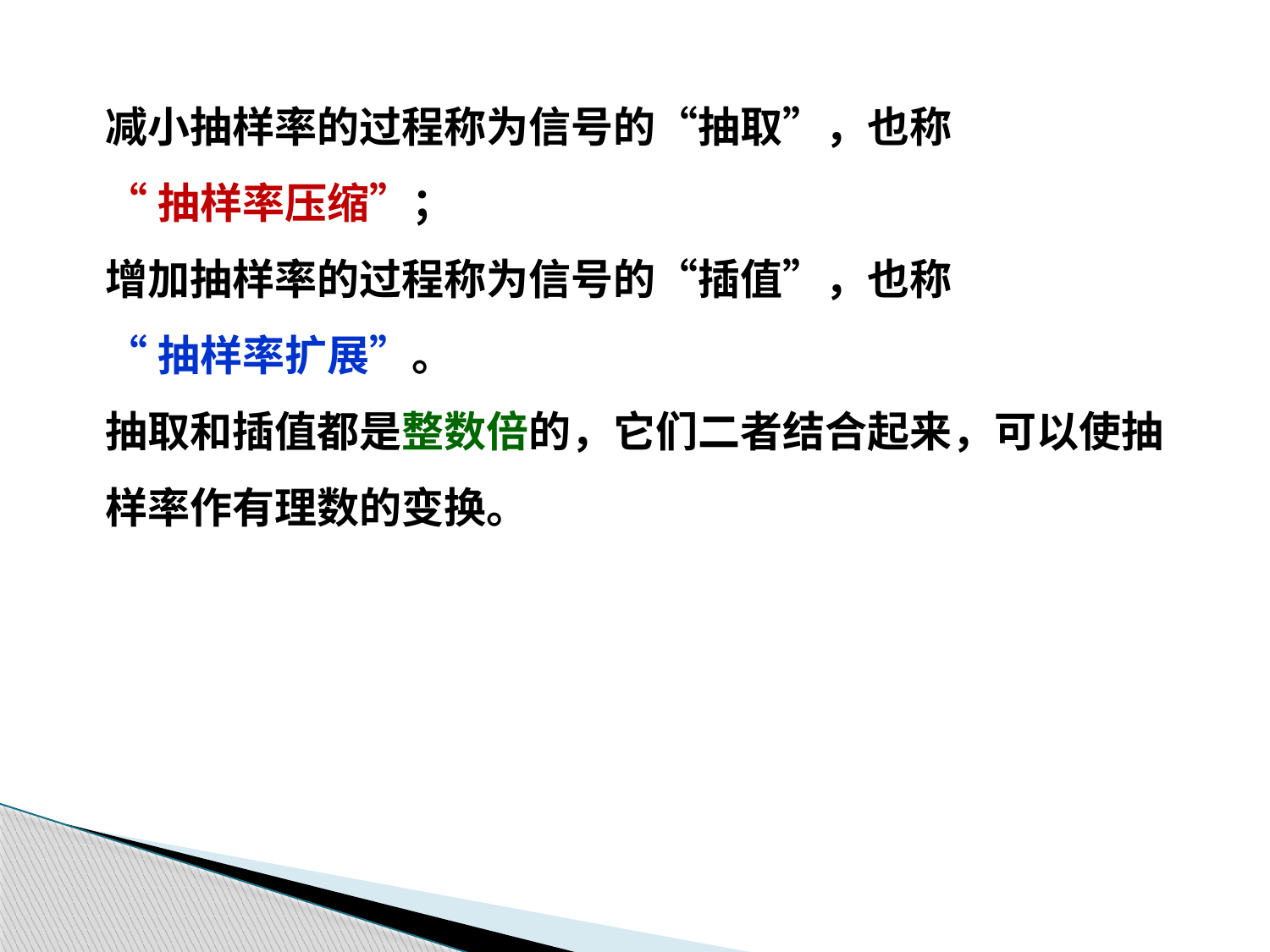

减小抽样率的过程称为信号的“抽取”，也称
“抽样率压缩”；
增加抽样率的过程称为信号的“插值”，也称
“抽样率扩展”。
抽取和插值都是整数倍的，它们二者结合起来，可以使抽
样率作有理数的变换。